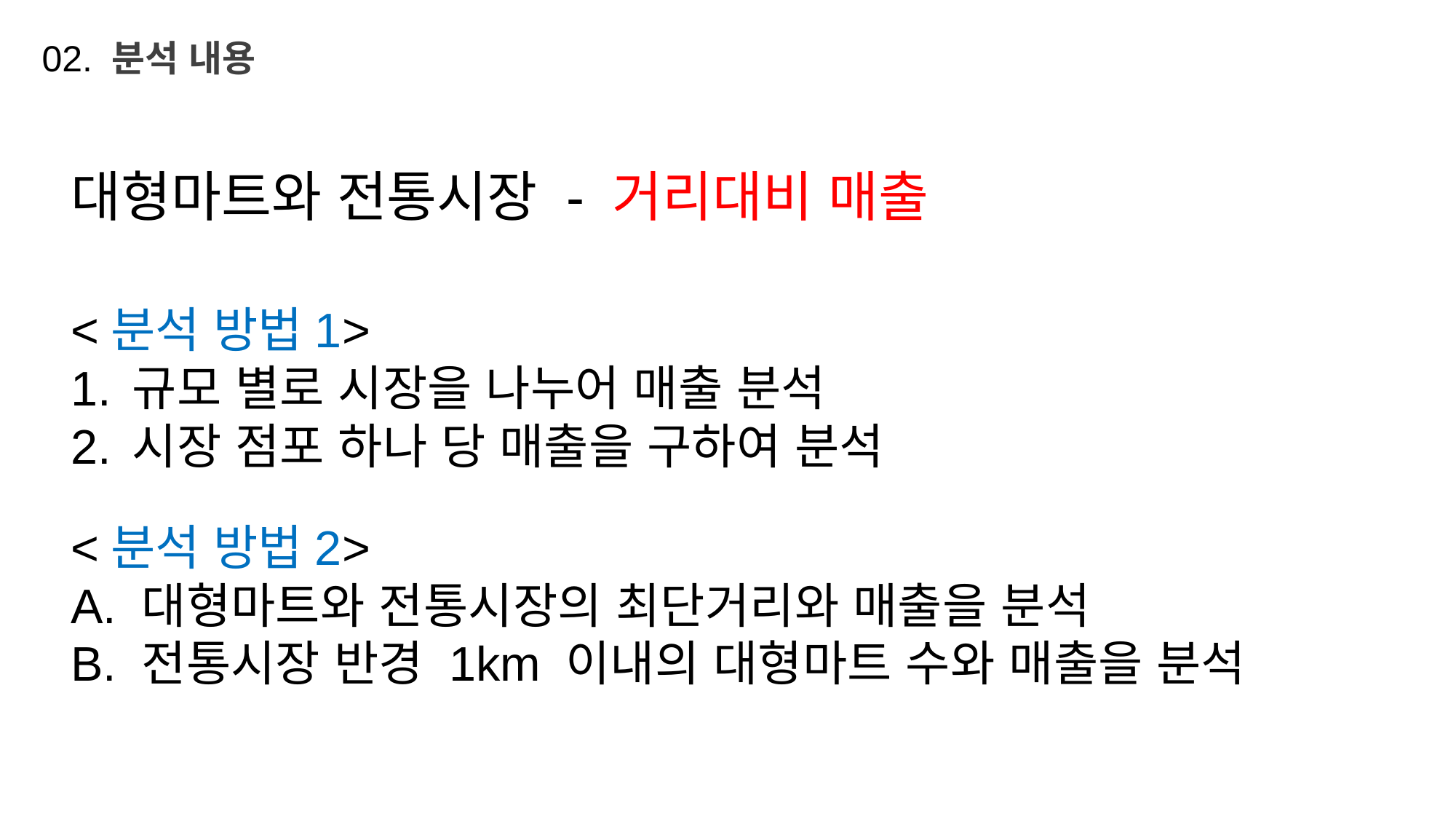

# 02. 분석 내용
대형마트와 전통시장 - 거리대비 매출
<분석 방법1>
규모 별로 시장을 나누어 매출 분석
시장 점포 하나 당 매출을 구하여 분석
<분석 방법2>
A. 대형마트와 전통시장의 최단거리와 매출을 분석
B. 전통시장 반경 1km 이내의 대형마트 수와 매출을 분석